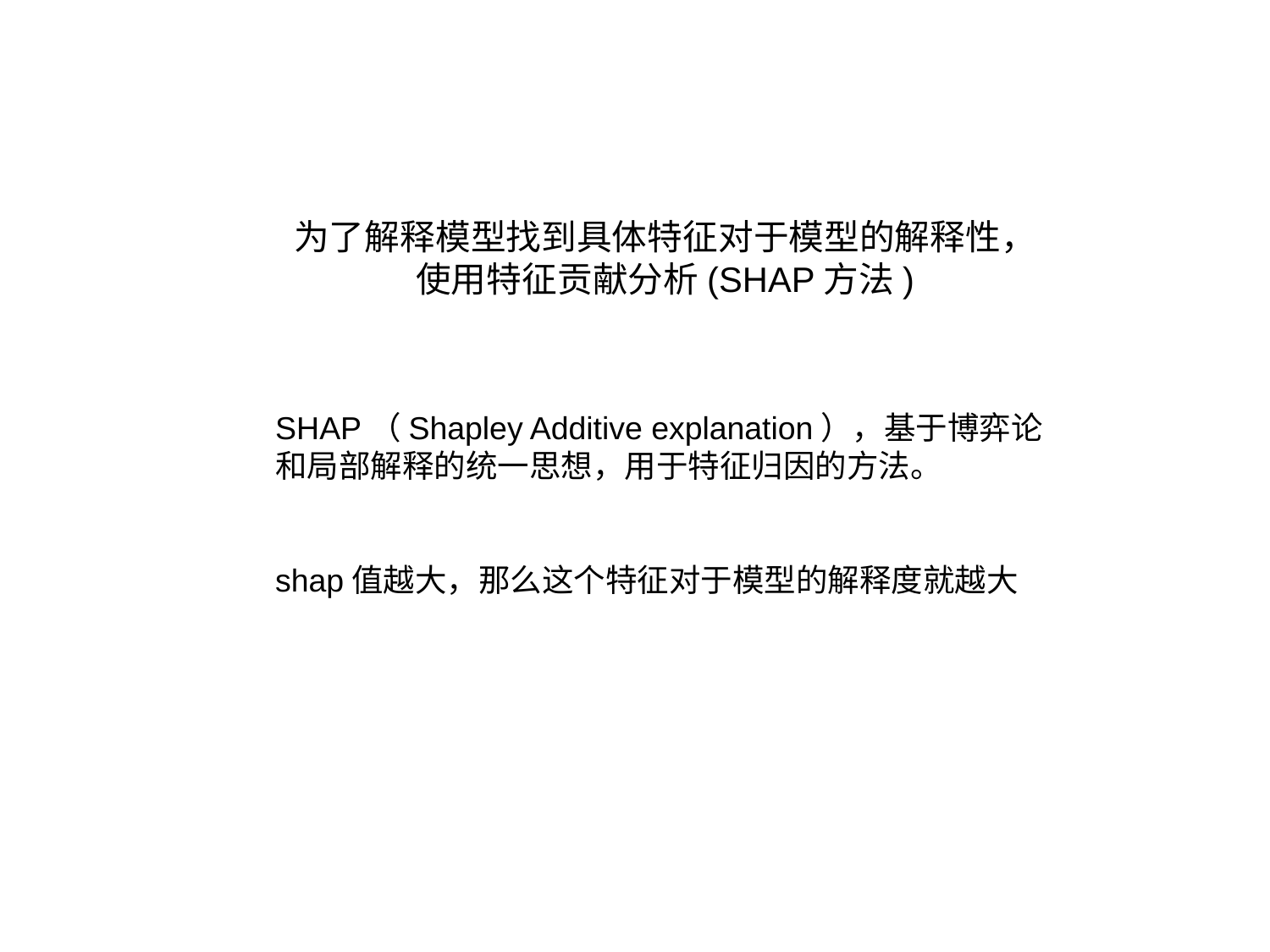

为了解释模型找到具体特征对于模型的解释性，
使用特征贡献分析(SHAP方法)
SHAP（Shapley Additive explanation），基于博弈论和局部解释的统一思想，用于特征归因的方法。

shap值越大，那么这个特征对于模型的解释度就越大